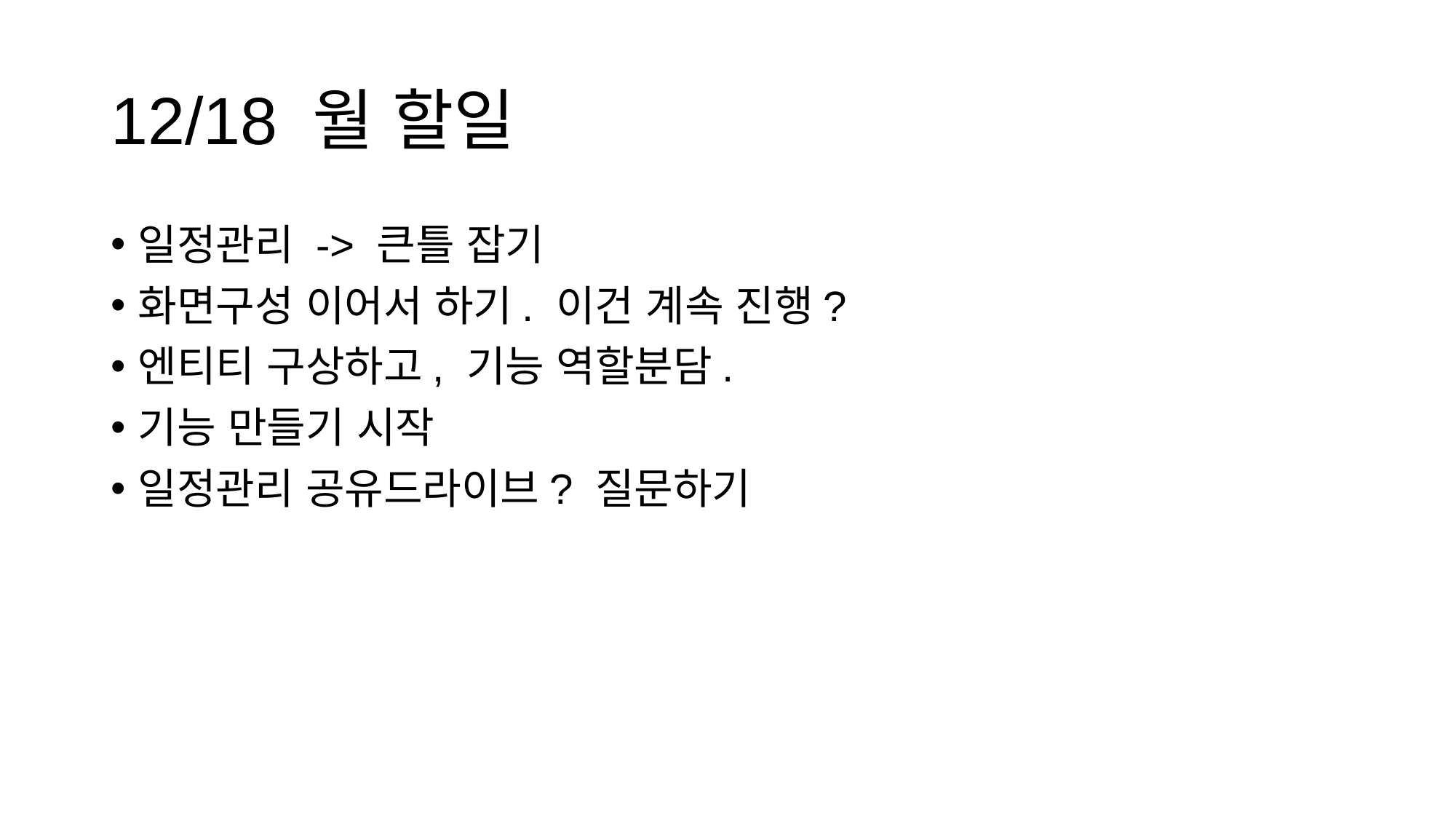

# 12/18 월 할일
일정관리 -> 큰틀 잡기
화면구성 이어서 하기. 이건 계속 진행?
엔티티 구상하고, 기능 역할분담.
기능 만들기 시작
일정관리 공유드라이브? 질문하기